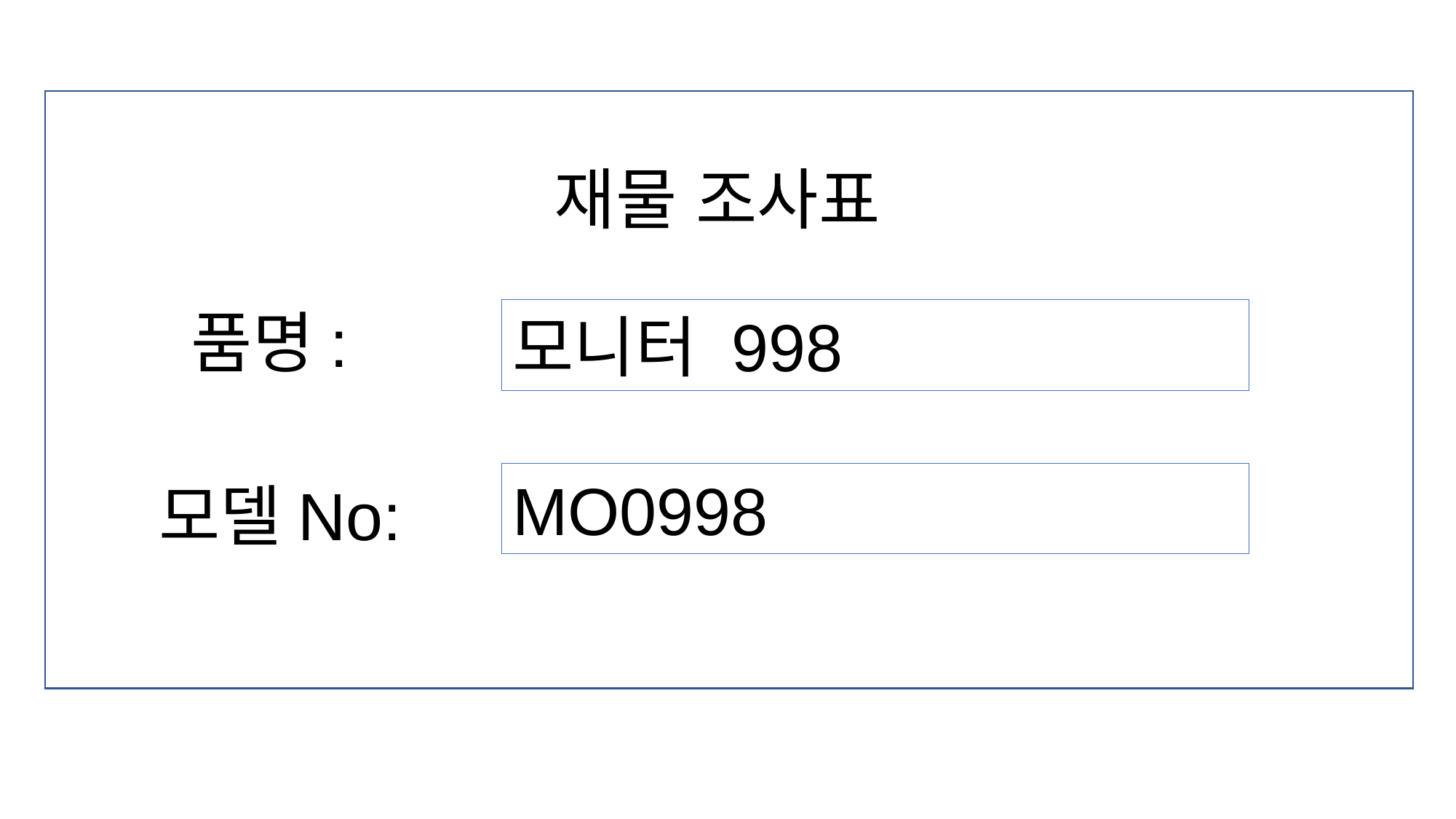

재물 조사표
품명:
모니터 998
MO0998
모델No: